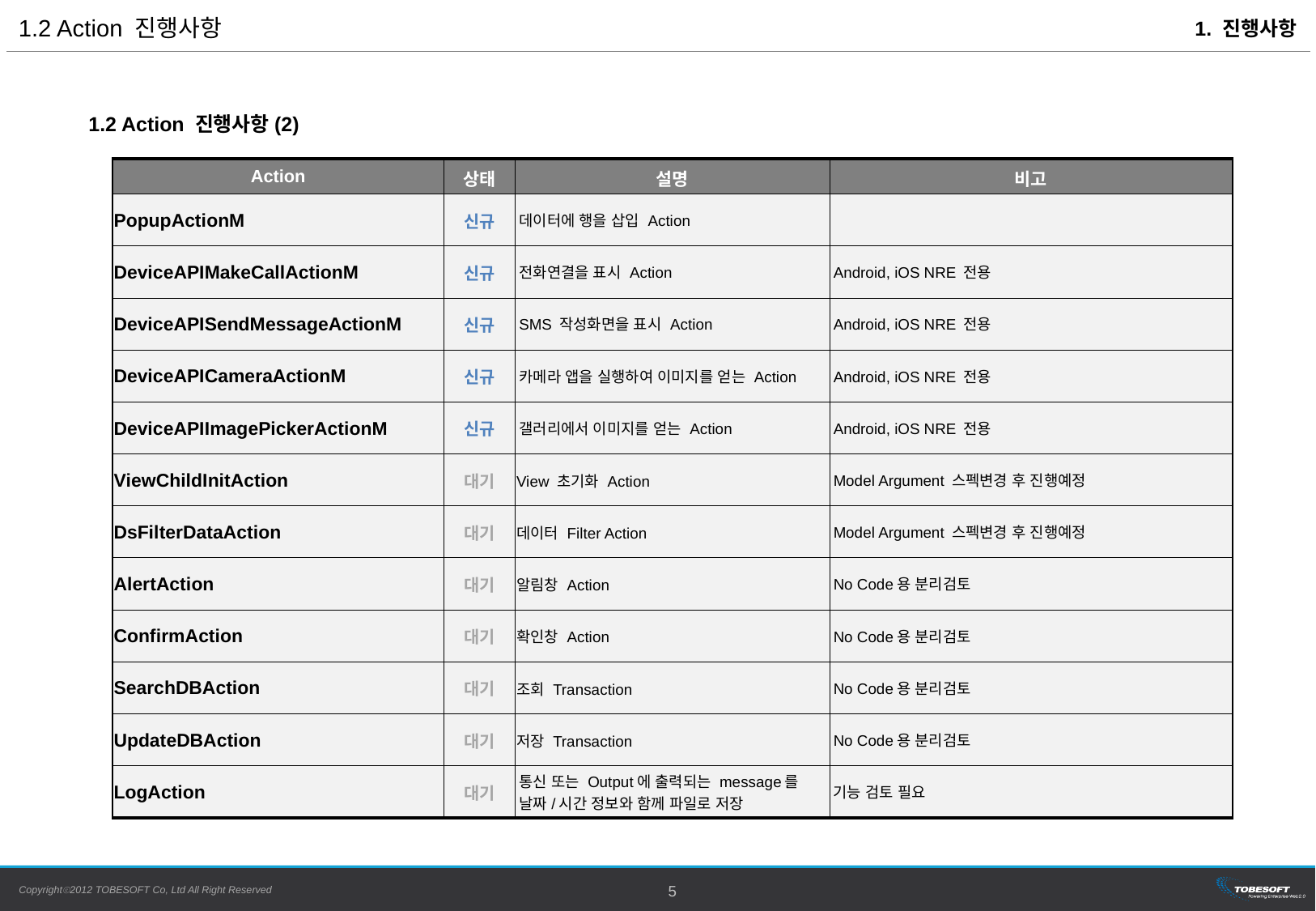

1.2 Action 진행사항
1. 진행사항
1.2 Action 진행사항(2)
| Action | 상태 | 설명 | 비고 |
| --- | --- | --- | --- |
| PopupActionM | 신규 | 데이터에 행을 삽입 Action |  |
| DeviceAPIMakeCallActionM | 신규 | 전화연결을 표시 Action | Android, iOS NRE 전용 |
| DeviceAPISendMessageActionM | 신규 | SMS 작성화면을 표시 Action | Android, iOS NRE 전용 |
| DeviceAPICameraActionM | 신규 | 카메라 앱을 실행하여 이미지를 얻는 Action | Android, iOS NRE 전용 |
| DeviceAPIImagePickerActionM | 신규 | 갤러리에서 이미지를 얻는 Action | Android, iOS NRE 전용 |
| ViewChildInitAction | 대기 | View 초기화 Action | Model Argument 스펙변경 후 진행예정 |
| DsFilterDataAction | 대기 | 데이터 Filter Action | Model Argument 스펙변경 후 진행예정 |
| AlertAction | 대기 | 알림창 Action | No Code용 분리검토 |
| ConfirmAction | 대기 | 확인창 Action | No Code용 분리검토 |
| SearchDBAction | 대기 | 조회 Transaction | No Code용 분리검토 |
| UpdateDBAction | 대기 | 저장 Transaction | No Code용 분리검토 |
| LogAction | 대기 | 통신 또는 Output에 출력되는 message를 날짜/시간 정보와 함께 파일로 저장 | 기능 검토 필요 |